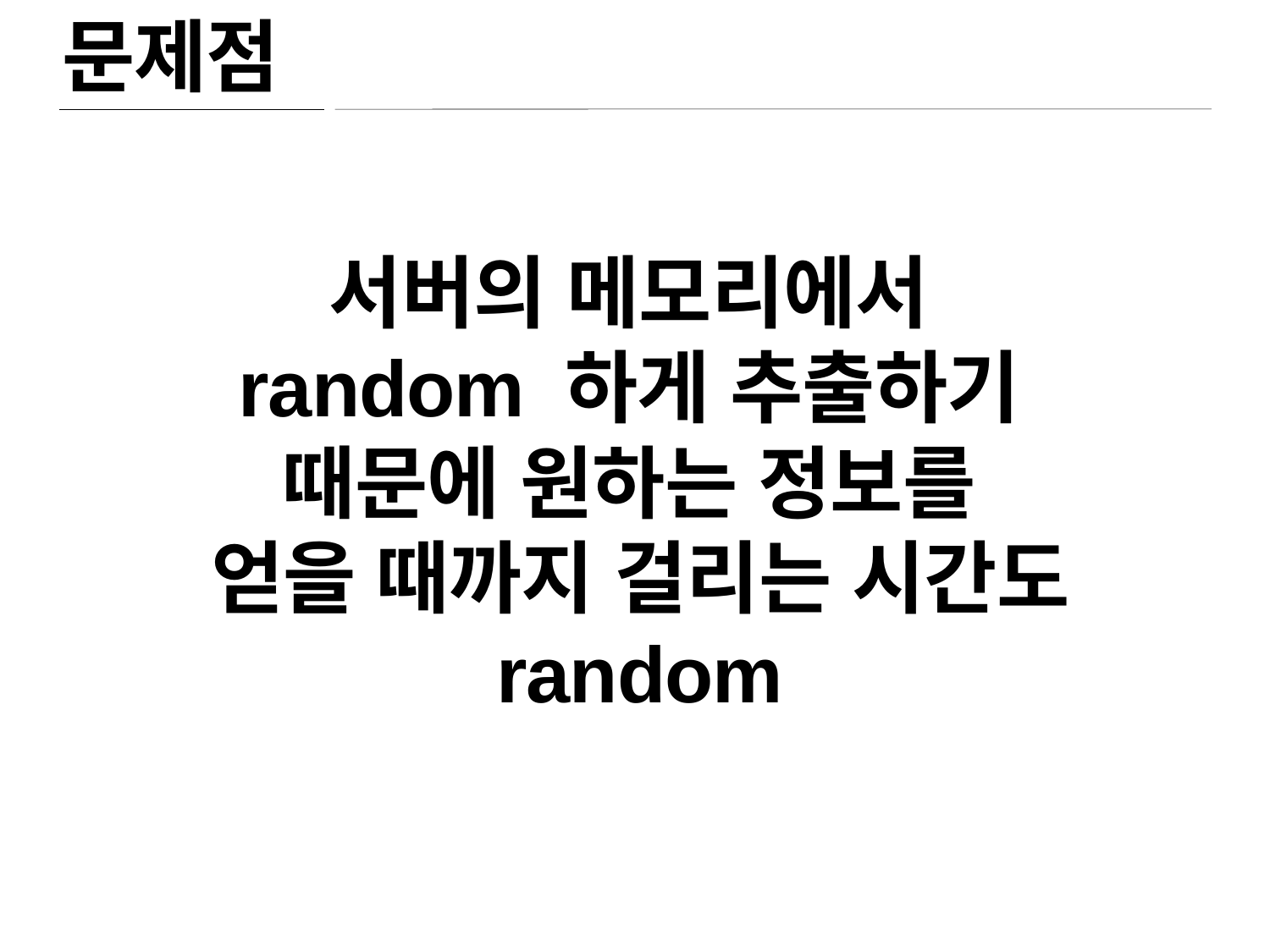

문제점

서버의 메모리에서
random 하게 추출하기
때문에 원하는 정보를
얻을 때까지 걸리는 시간도 random